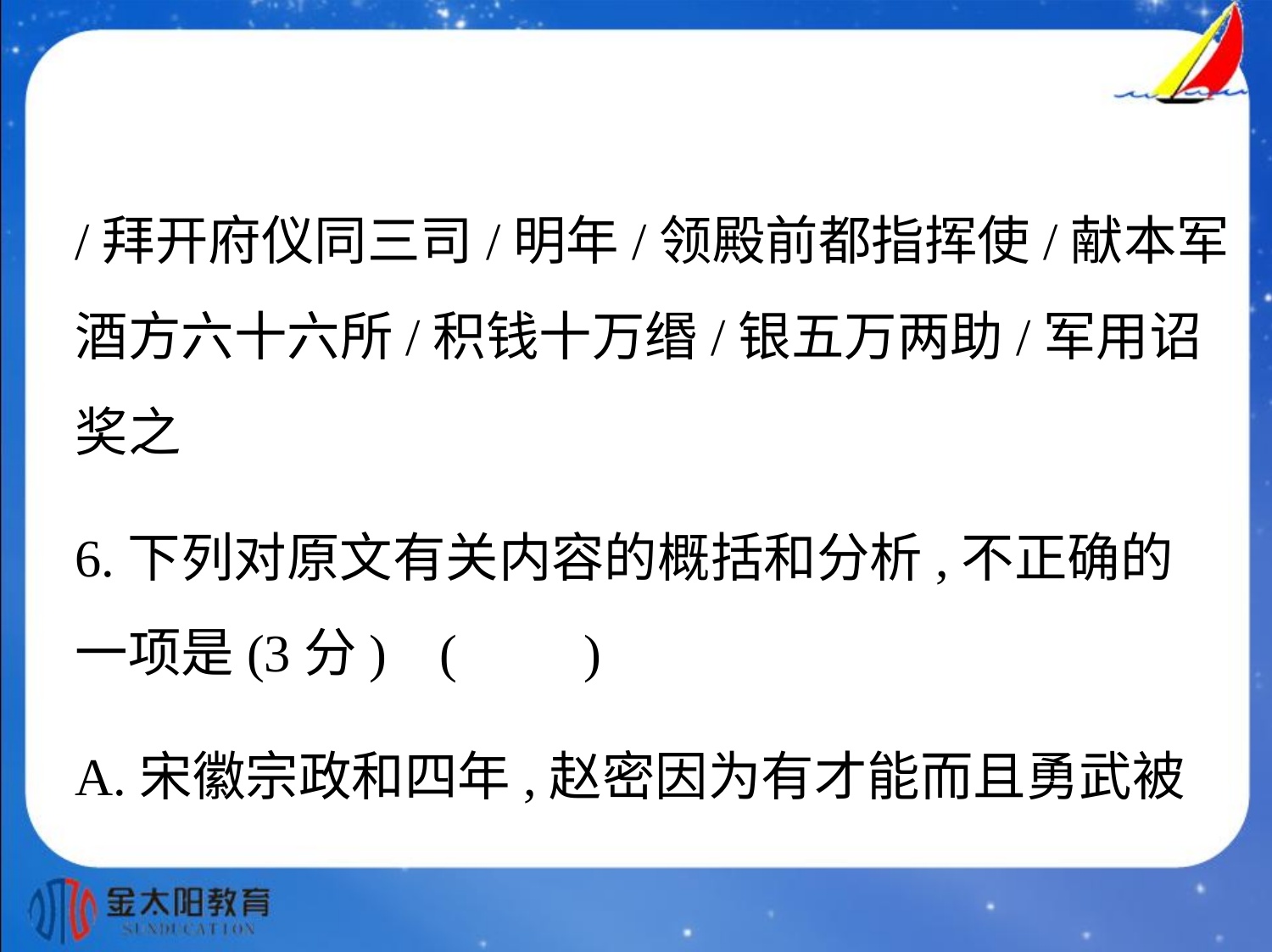

/拜开府仪同三司/明年/领殿前都指挥使/献本军
酒方六十六所/积钱十万缗/银五万两助/军用诏
奖之
6.下列对原文有关内容的概括和分析,不正确的
一项是(3分) (　    )
A.宋徽宗政和四年,赵密因为有才能而且勇武被